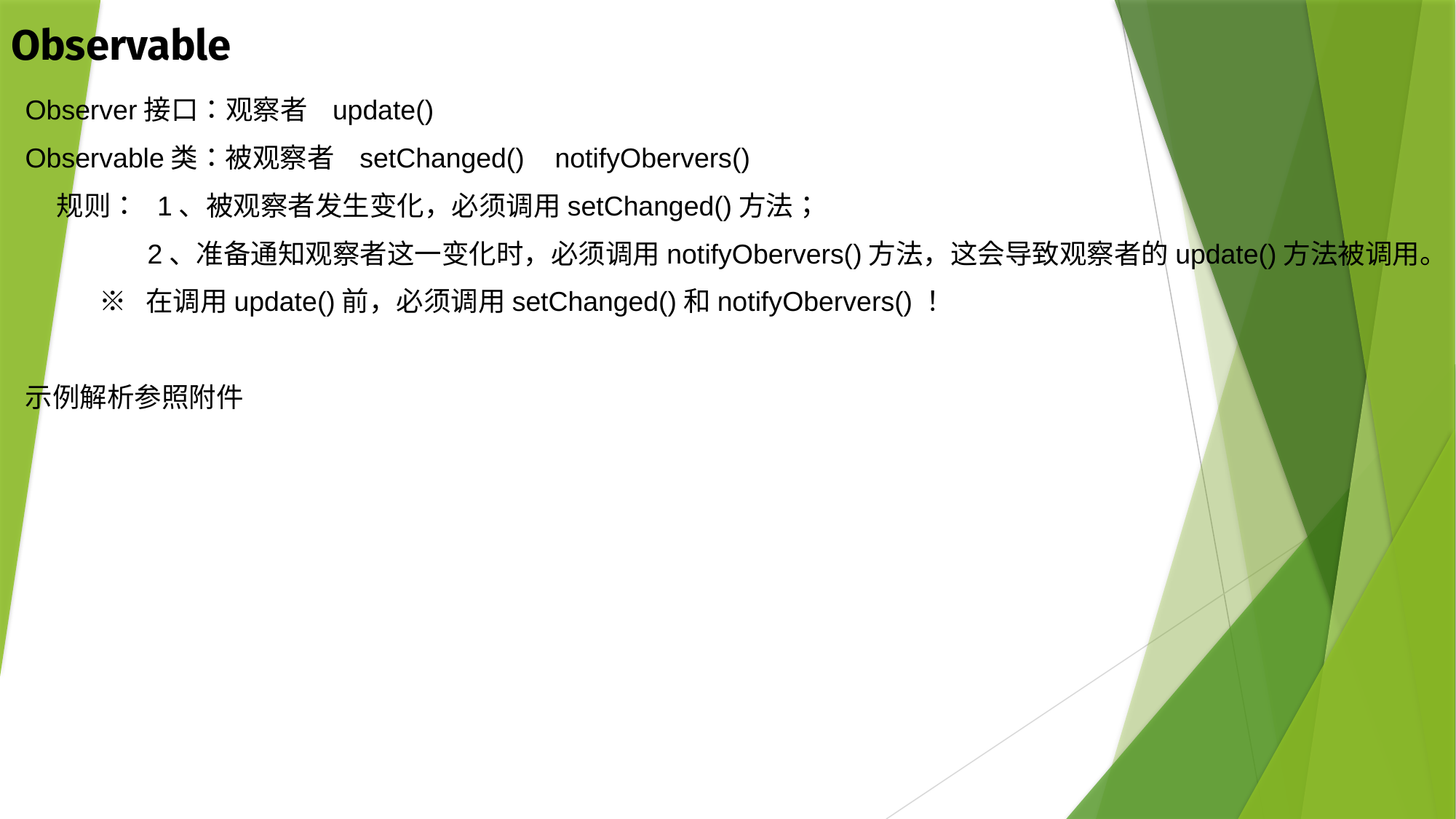

# Observable
Observer接口：观察者   update()
Observable类：被观察者   setChanged()    notifyObervers()
    规则：  1、被观察者发生变化，必须调用setChanged()方法；
                2、准备通知观察者这一变化时，必须调用notifyObervers()方法，这会导致观察者的update()方法被调用。
            ※  在调用update()前，必须调用setChanged()和notifyObervers()！

示例解析参照附件